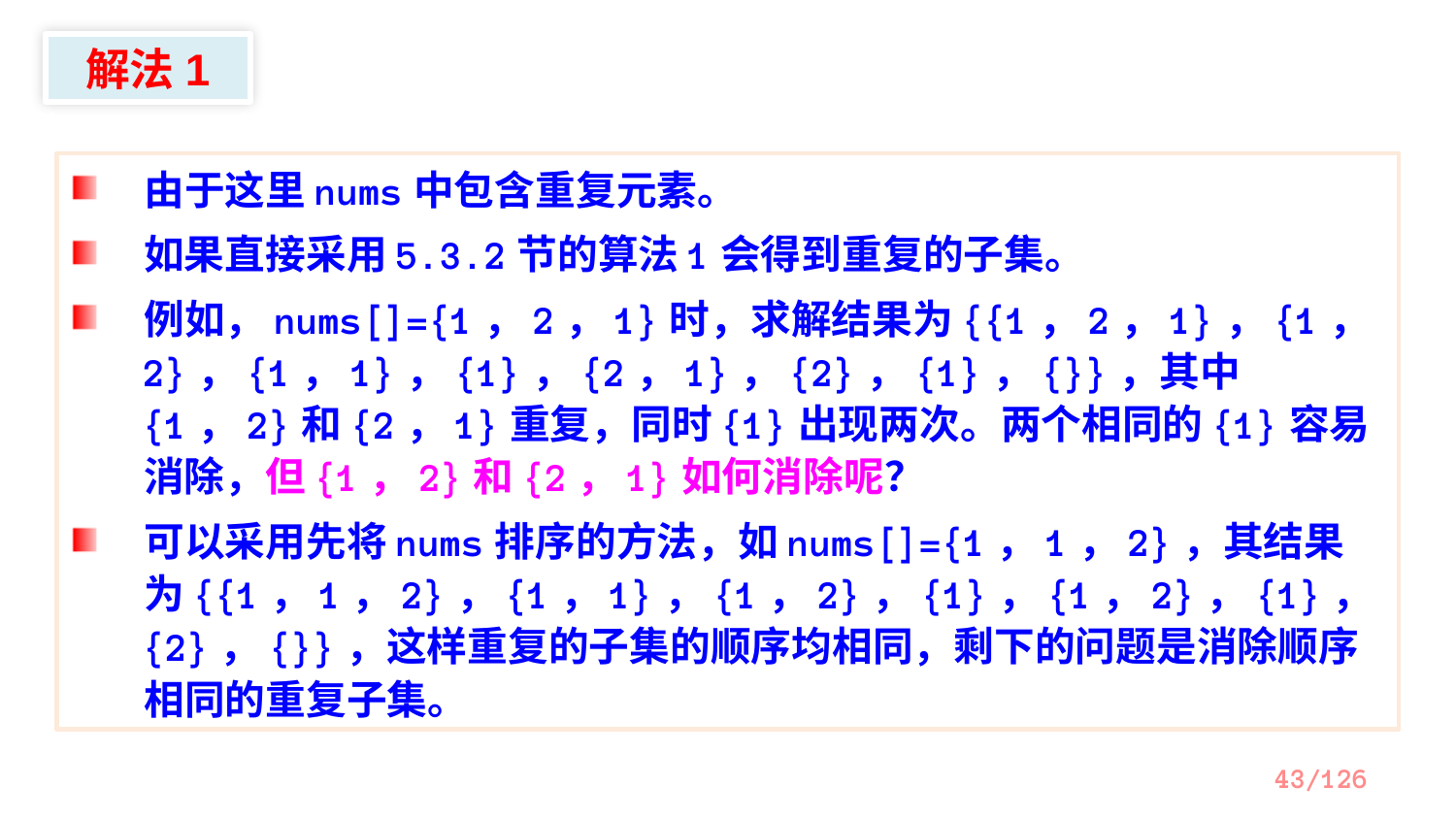

解法1
由于这里nums中包含重复元素。
如果直接采用5.3.2节的算法1会得到重复的子集。
例如，nums[]={1，2，1}时，求解结果为{{1，2，1}，{1，2}，{1，1}，{1}，{2，1}，{2}，{1}，{}}，其中{1，2}和{2，1}重复，同时{1}出现两次。两个相同的{1}容易消除，但{1，2}和{2，1}如何消除呢？
可以采用先将nums排序的方法，如nums[]={1，1，2}，其结果为{{1，1，2}，{1，1}，{1，2}，{1}，{1，2}，{1}，{2}，{}}，这样重复的子集的顺序均相同，剩下的问题是消除顺序相同的重复子集。
43/126